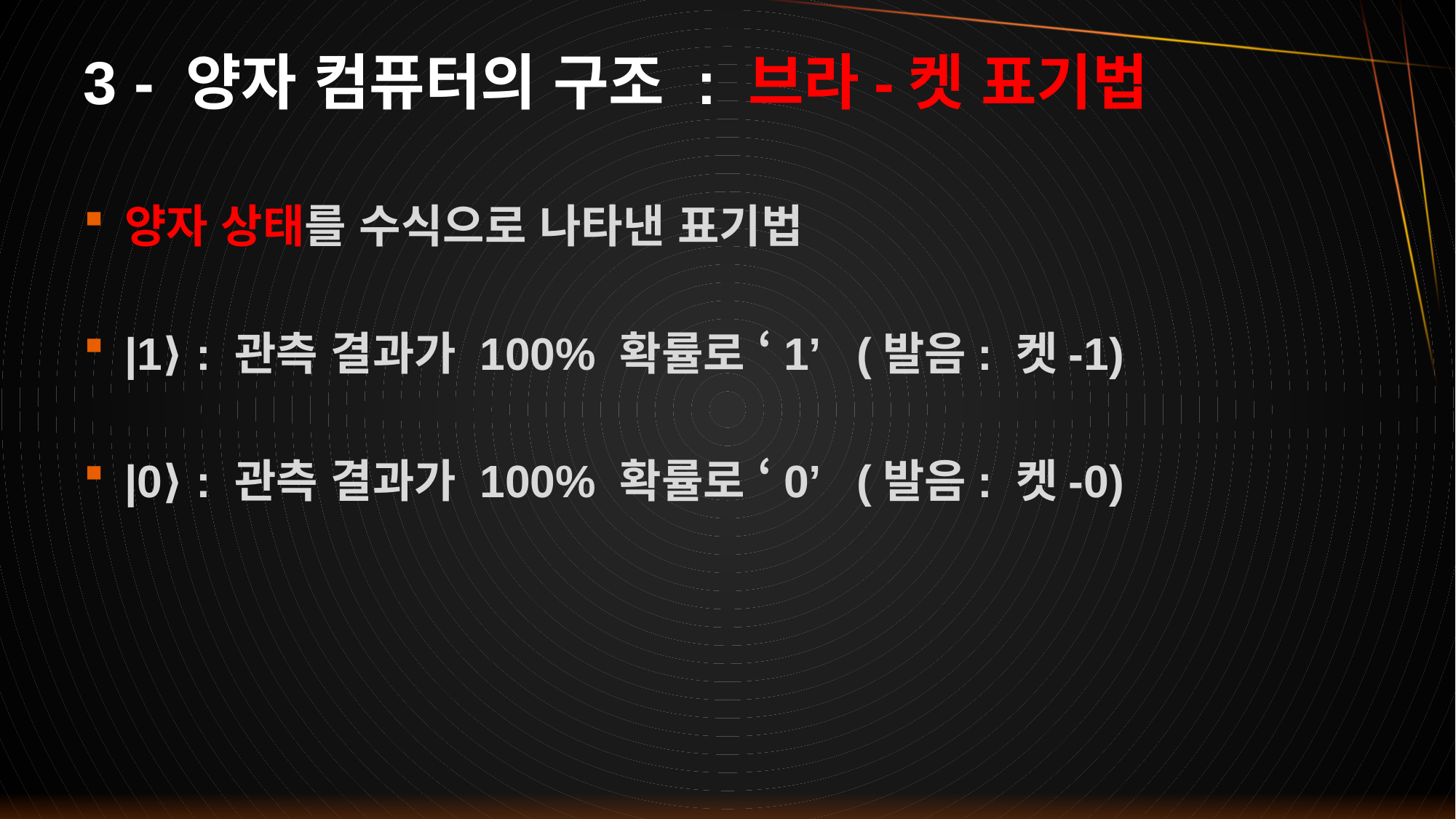

# 3 - 양자 컴퓨터의 구조 : 브라-켓 표기법

양자 상태를 수식으로 나타낸 표기법

|1⟩ : 관측 결과가 100% 확률로 ‘1’   (발음: 켓-1)

|0⟩ : 관측 결과가 100% 확률로 ‘0’   (발음: 켓-0)